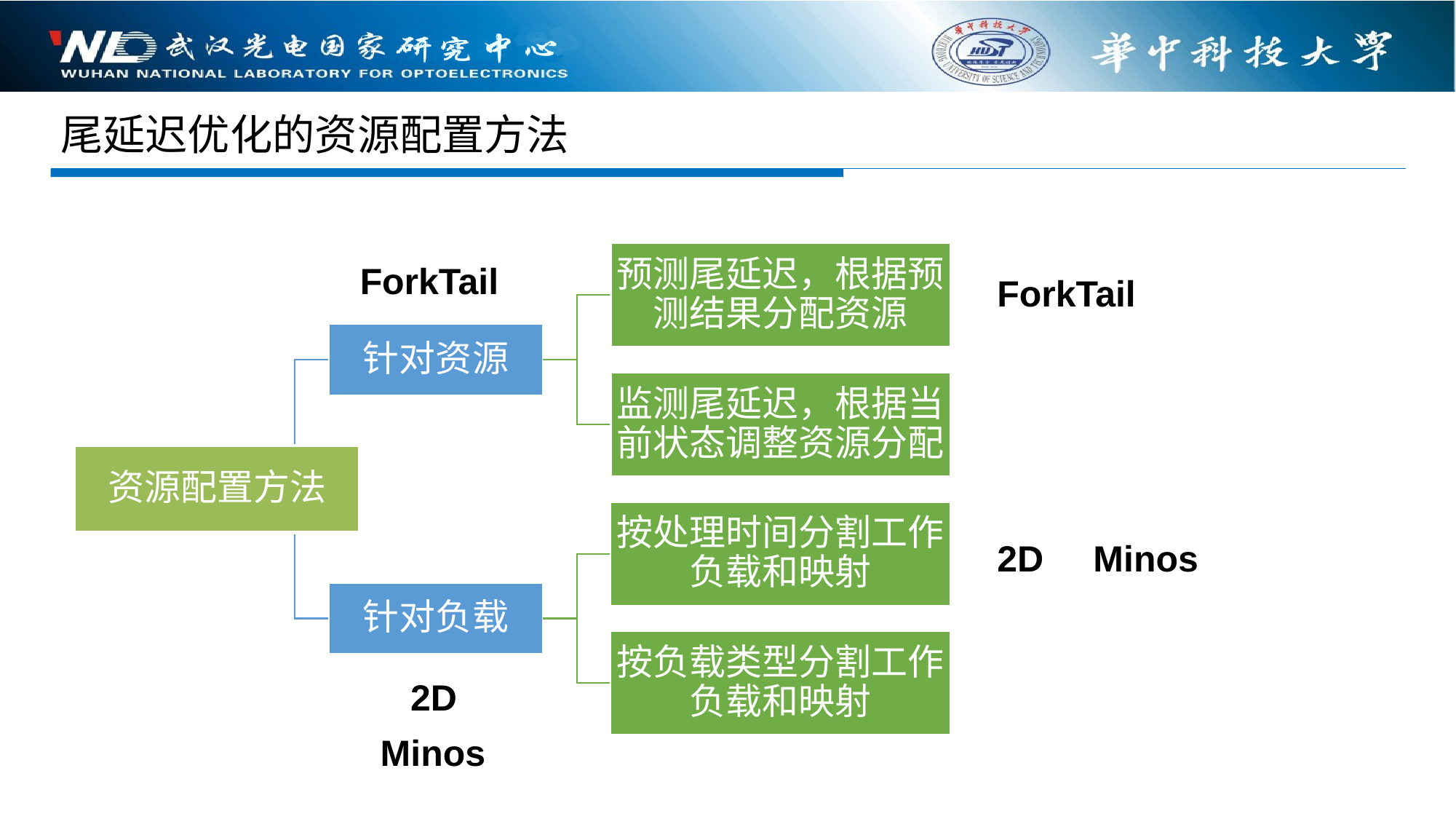

# 尾延迟优化的资源配置方法
预测尾延迟，根据预测结果分配资源

监测尾延迟，根据当前状态调整资源分配
ForkTail
ForkTail
针对资源

资源配置方法

针对负载
按处理时间分割工作负载和映射

按负载类型分割工作负载和映射
Minos
2D
2D
Minos